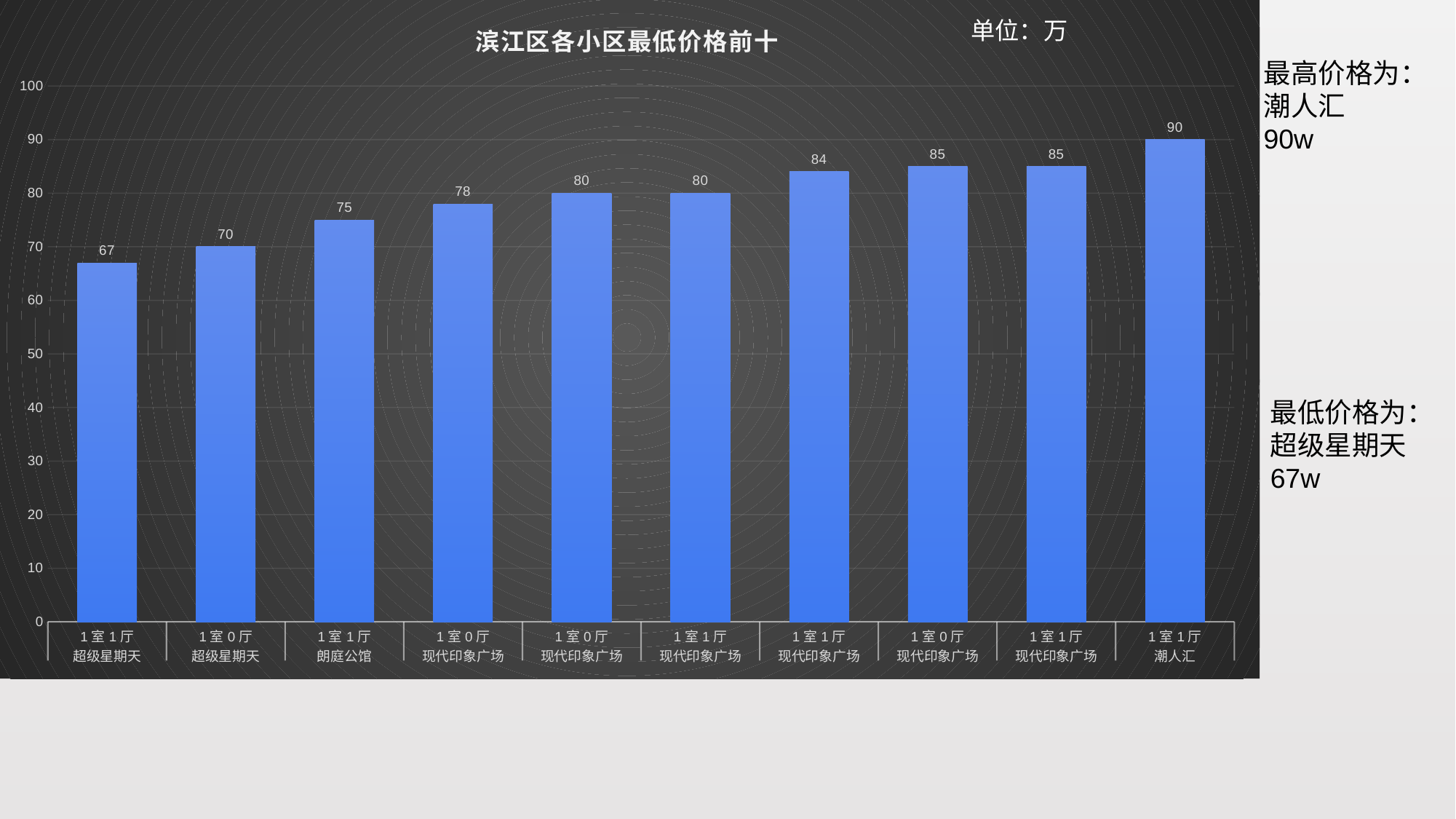

### Chart: 滨江区各小区最低价格前十

| Category |  |
|---|---|
| 1室1厅 | 67.0 |
| 1室0厅 | 70.0 |
| 1室1厅 | 75.0 |
| 1室0厅 | 78.0 |
| 1室0厅 | 80.0 |
| 1室1厅 | 80.0 |
| 1室1厅 | 84.0 |
| 1室0厅 | 85.0 |
| 1室1厅 | 85.0 |
| 1室1厅 | 90.0 |
单位：万
最高价格为：
潮人汇
90w
最低价格为：
超级星期天
67w